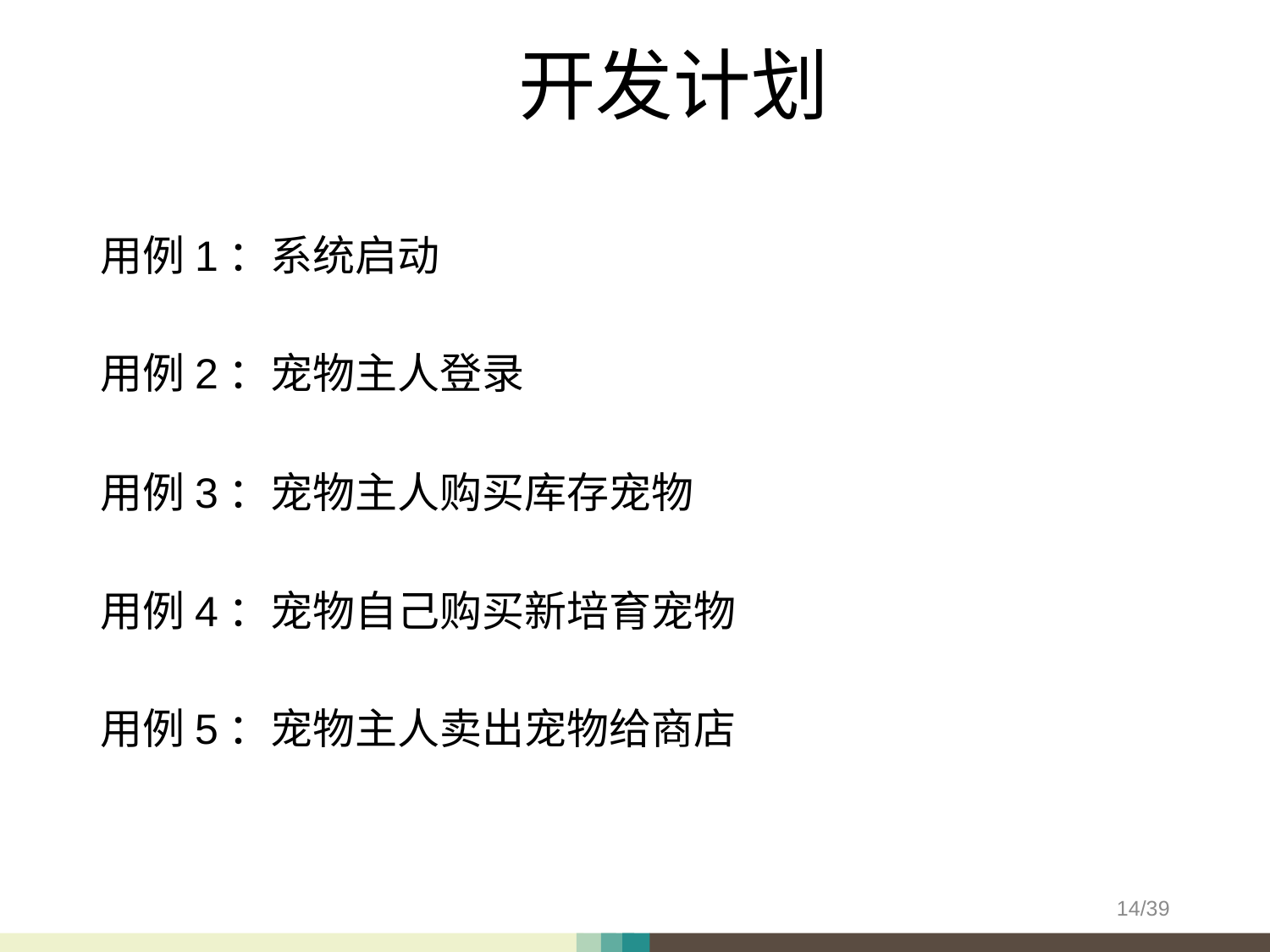

# 开发计划
用例1：系统启动

用例2：宠物主人登录

用例3：宠物主人购买库存宠物

用例4：宠物自己购买新培育宠物

用例5：宠物主人卖出宠物给商店
14/39